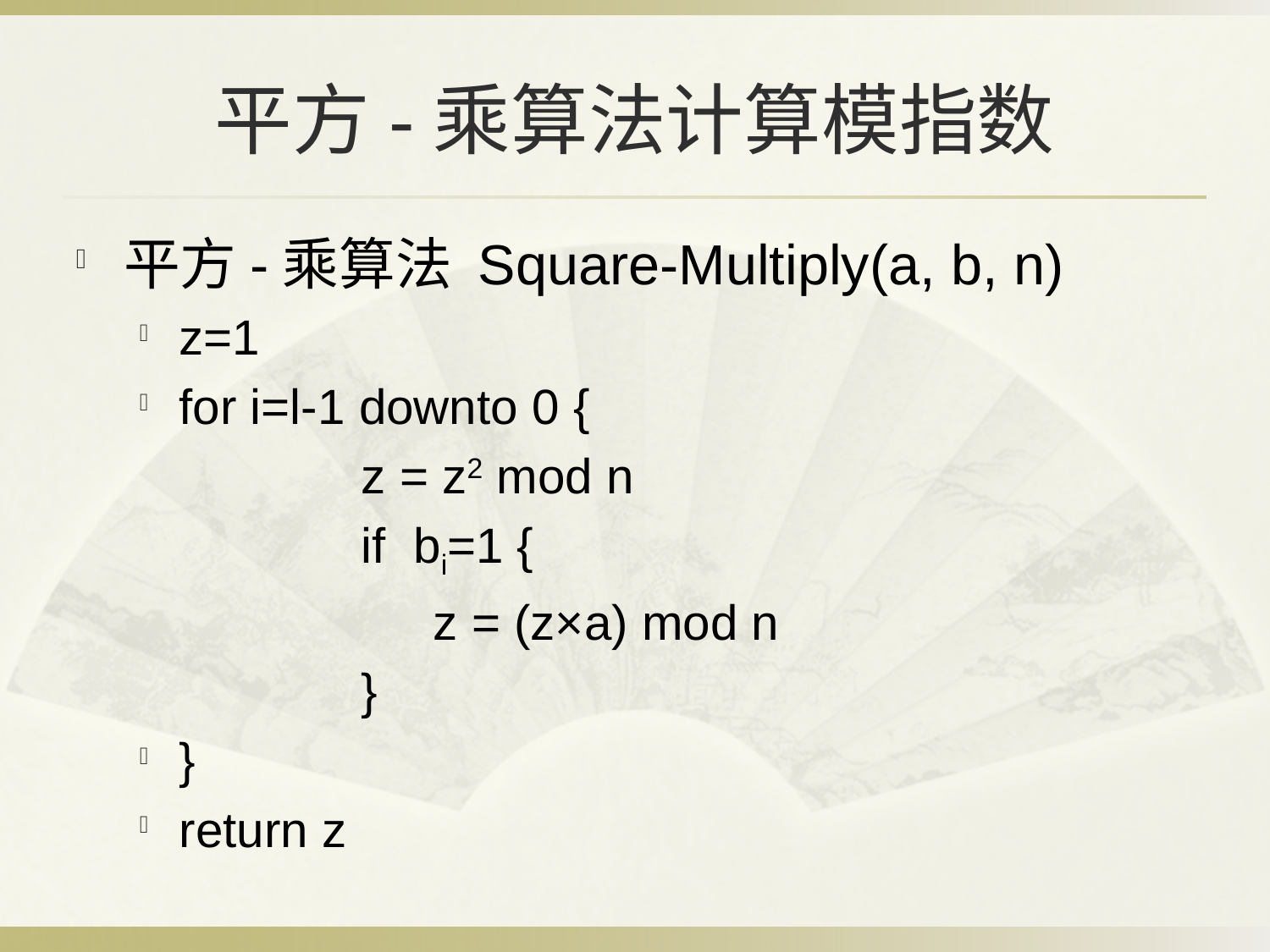

# 平方-乘算法计算模指数
平方-乘算法 Square-Multiply(a, b, n)
z=1
for i=l-1 downto 0 {
		    z = z2 mod n
		    if  bi=1 {
			z = (z×a) mod n
		    }
}
return z